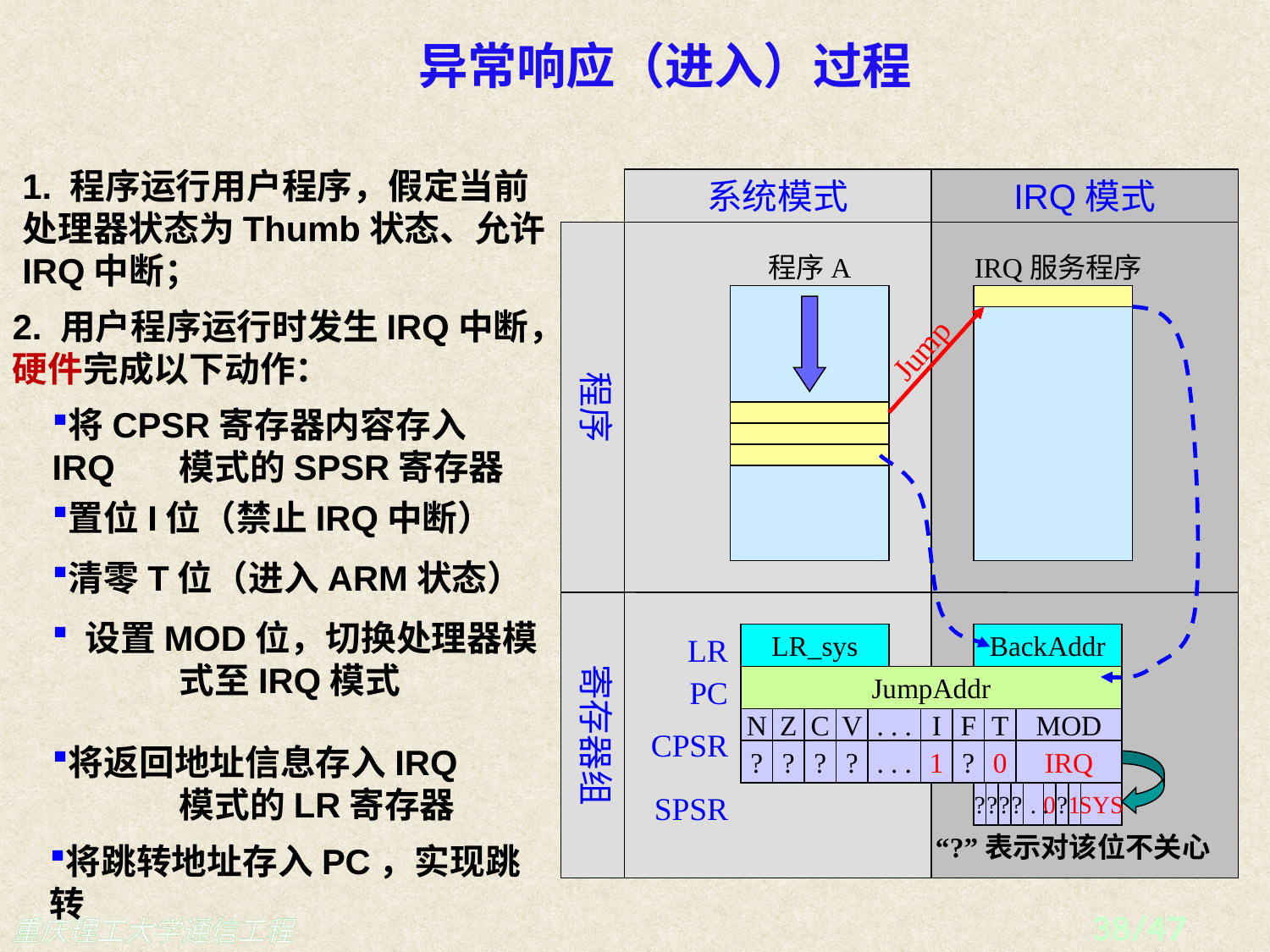

异常响应（进入）过程
1. 程序运行用户程序，假定当前处理器状态为Thumb状态、允许IRQ中断；
系统模式
IRQ模式
程序

程序A
IRQ服务程序

寄存器组

Jump

2. 用户程序运行时发生IRQ中断，硬件完成以下动作：

将CPSR寄存器内容存入IRQ	模式的SPSR寄存器

置位I位（禁止IRQ中断）
清零T位（进入ARM状态）
 设置MOD位，切换处理器模	式至IRQ模式
LR
LR_sys
LR_irq
PC

N
Z
C
V
. . .
I
F
T
MOD
CPSR
?
?
?
?
. . .
0
?
1
SYS
SPSR
SPSR_irq
BackAddr
JumpAddr
将返回地址信息存入IRQ	模式的LR寄存器
?
?
?
?
. . .
1
?
0
IRQ

?
?
?
?
. . .
0
?
1
SYS
“?”表示对该位不关心
将跳转地址存入PC，实现跳转